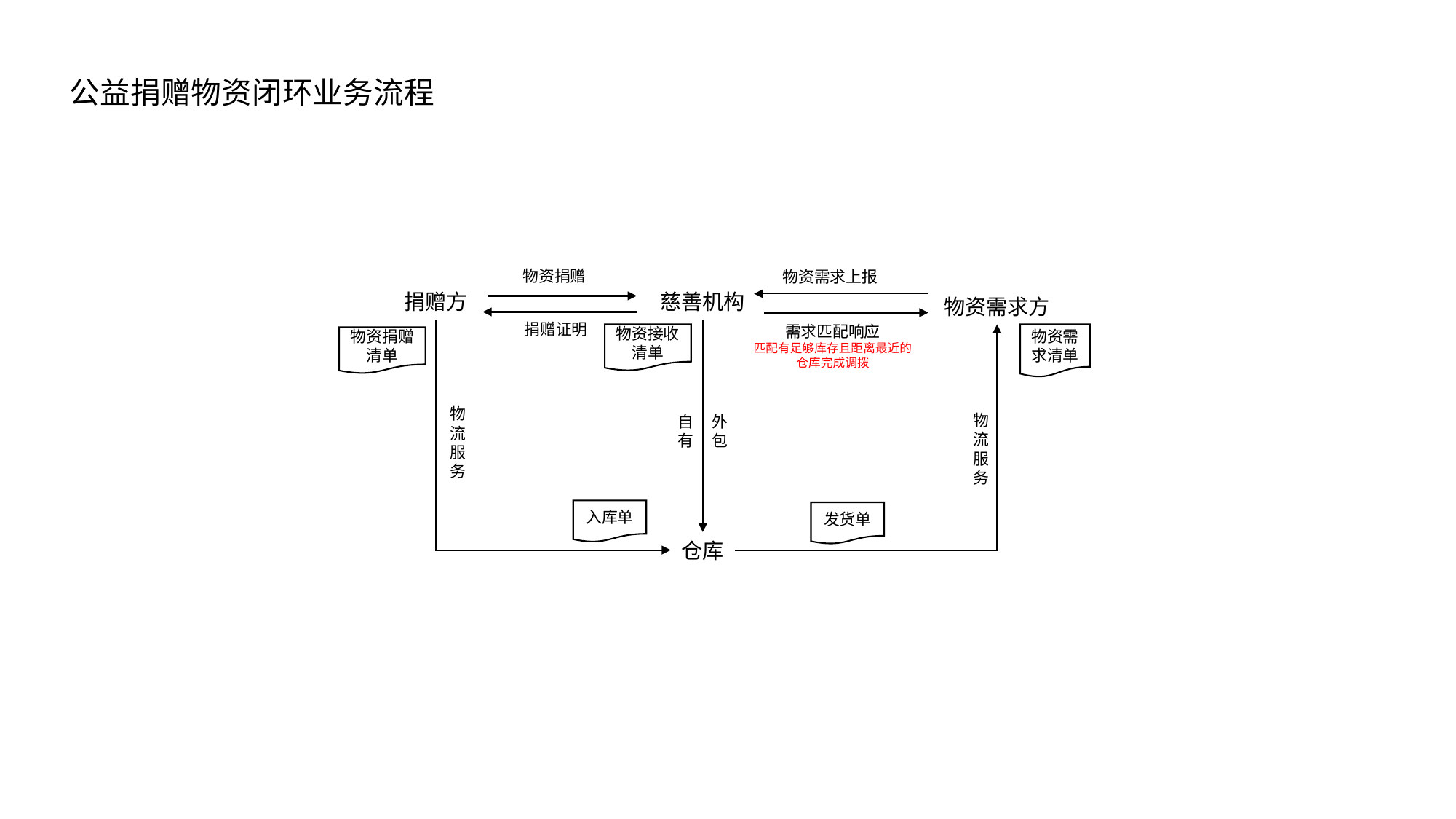

公益捐赠物资闭环业务流程
物资捐赠
物资需求上报
捐赠方
慈善机构
物资需求方
捐赠证明
需求匹配响应
匹配有足够库存且距离最近的仓库完成调拨
物资接收清单
物资需求清单
物资捐赠清单
物流服务
物流服务
自有
外包
入库单
发货单
仓库